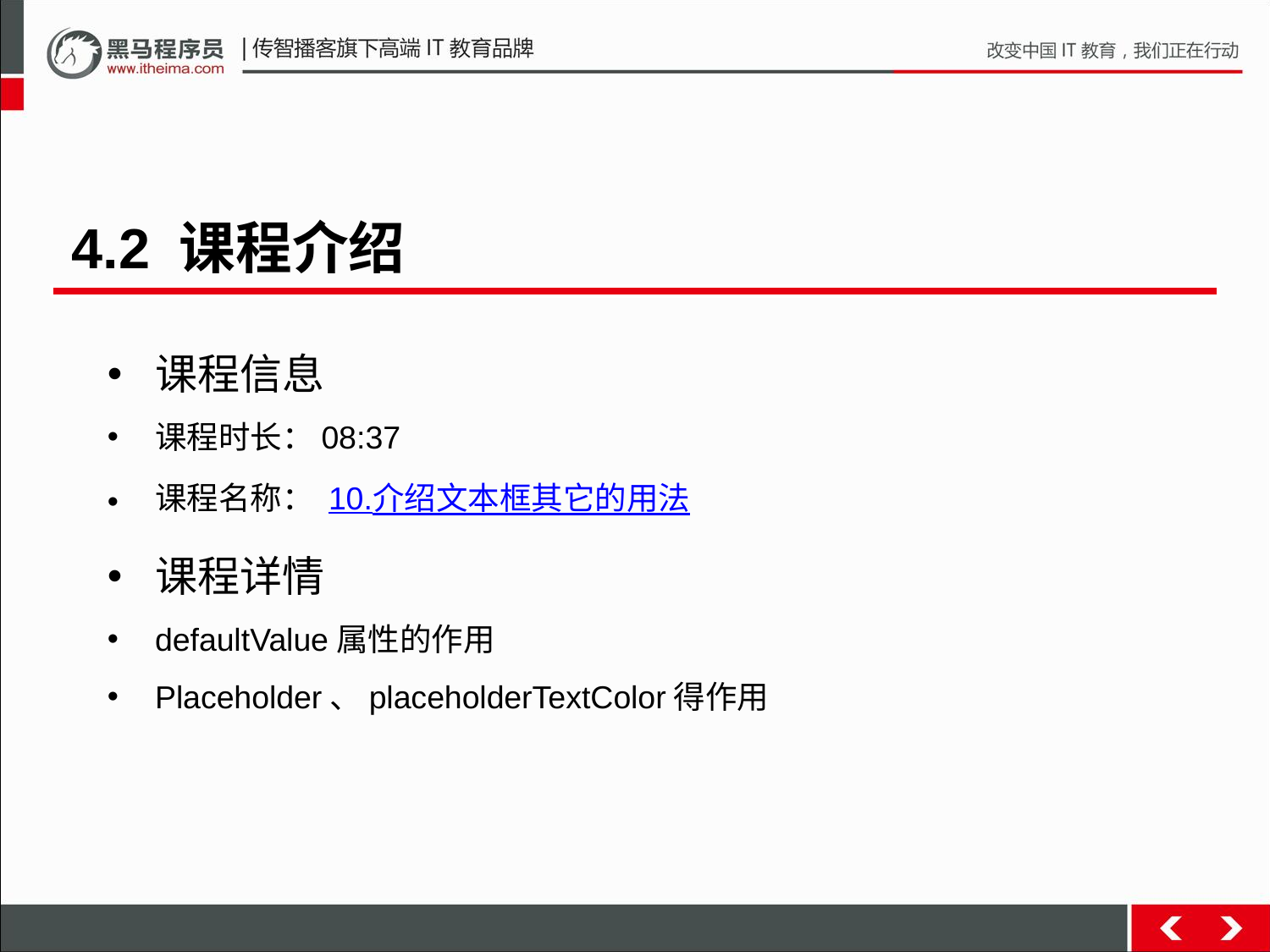

4.2 课程介绍
课程信息
课程时长：08:37
课程名称： 10.介绍文本框其它的用法
课程详情
defaultValue属性的作用
Placeholder、placeholderTextColor得作用